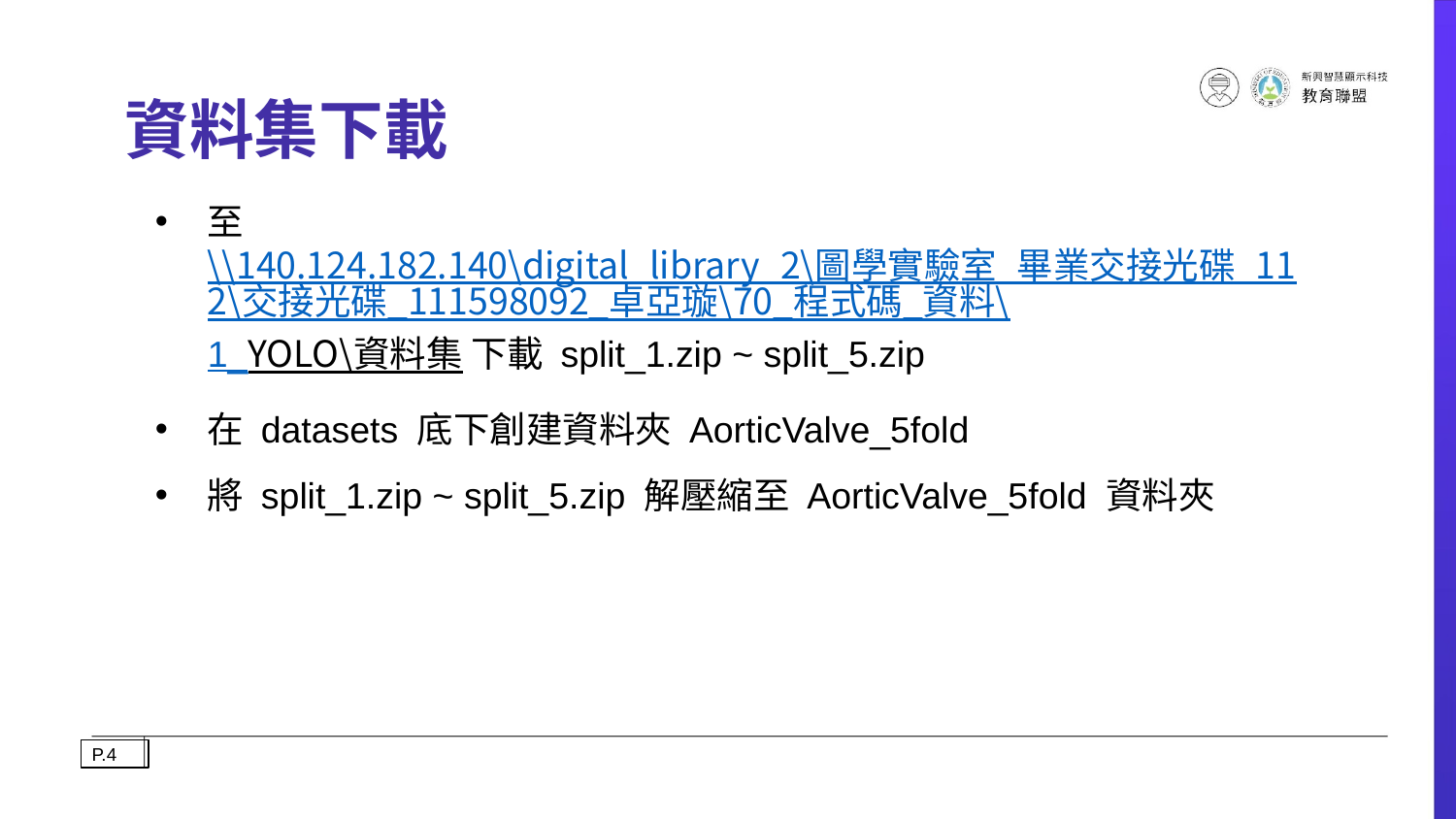

# 資料集下載
至 \\140.124.182.140\digital_library_2\圖學實驗室_畢業交接光碟_112\交接光碟_111598092_卓亞璇\70_程式碼_資料\1_YOLO\資料集 下載 split_1.zip ~ split_5.zip
在 datasets 底下創建資料夾 AorticValve_5fold
將 split_1.zip ~ split_5.zip 解壓縮至 AorticValve_5fold 資料夾
P.4